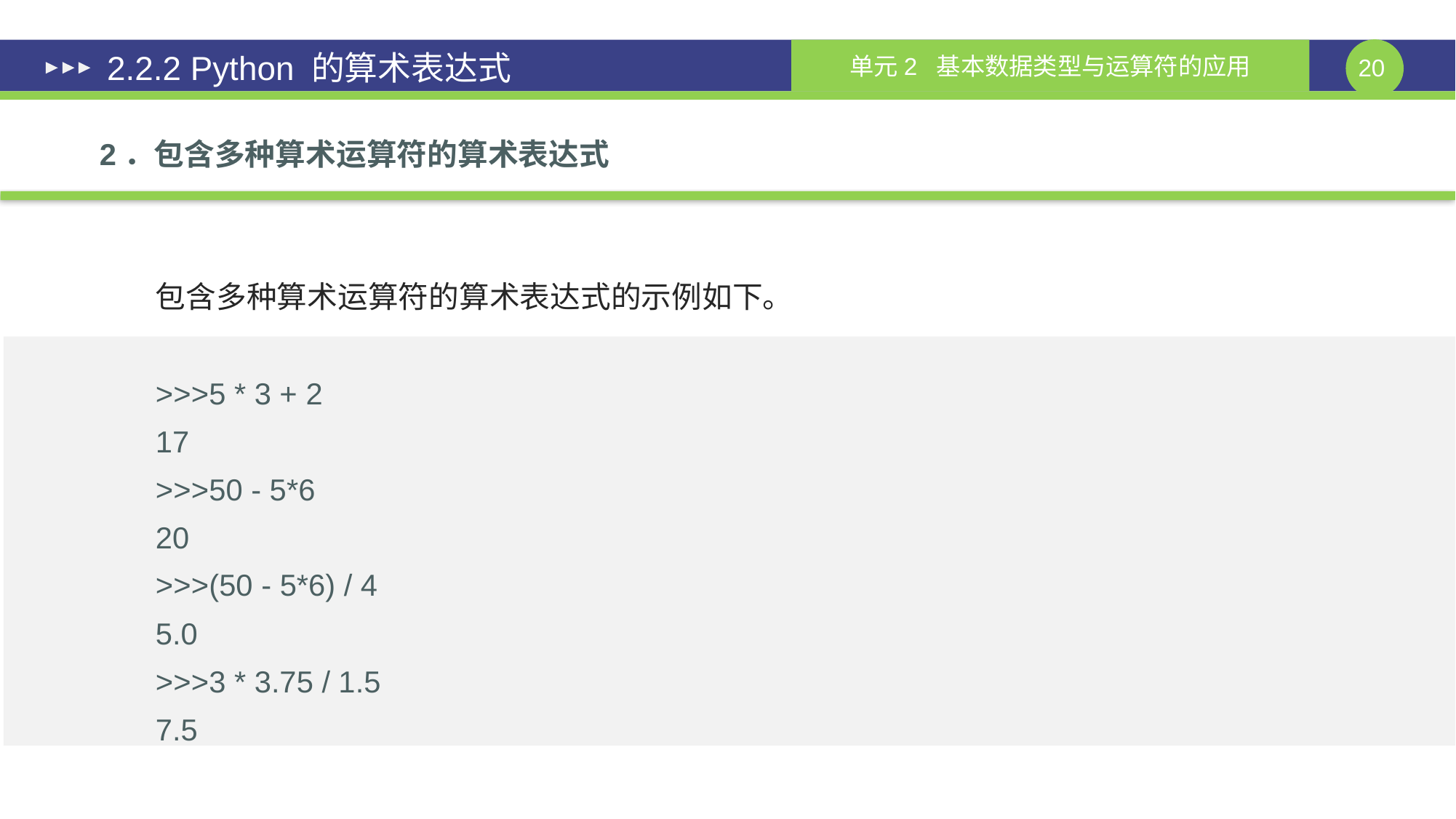

# 2.2.2 Python 的算术表达式
2．包含多种算术运算符的算术表达式

包含多种算术运算符的算术表达式的示例如下。

>>>5 * 3 + 2
17
>>>50 - 5*6
20
>>>(50 - 5*6) / 4
5.0
>>>3 * 3.75 / 1.5
7.5